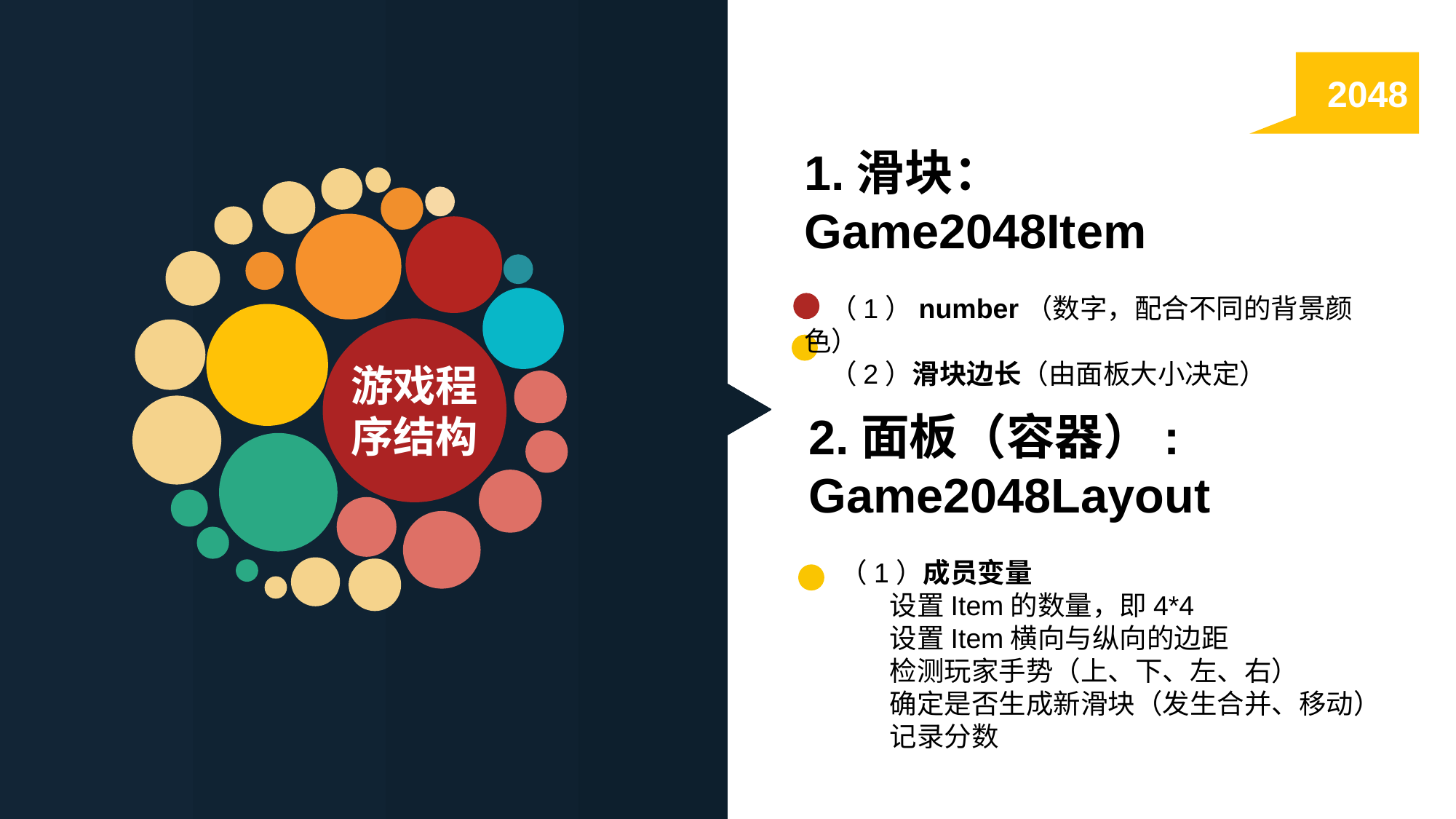

2048
1.滑块：
Game2048Item

   （1）number（数字，配合不同的背景颜色）
   （2）滑块边长（由面板大小决定）

游戏程序结构

2.面板（容器）:
Game2048Layout

    （1）成员变量
            设置Item的数量，即4*4
            设置Item横向与纵向的边距
            检测玩家手势（上、下、左、右）
            确定是否生成新滑块（发生合并、移动）
            记录分数